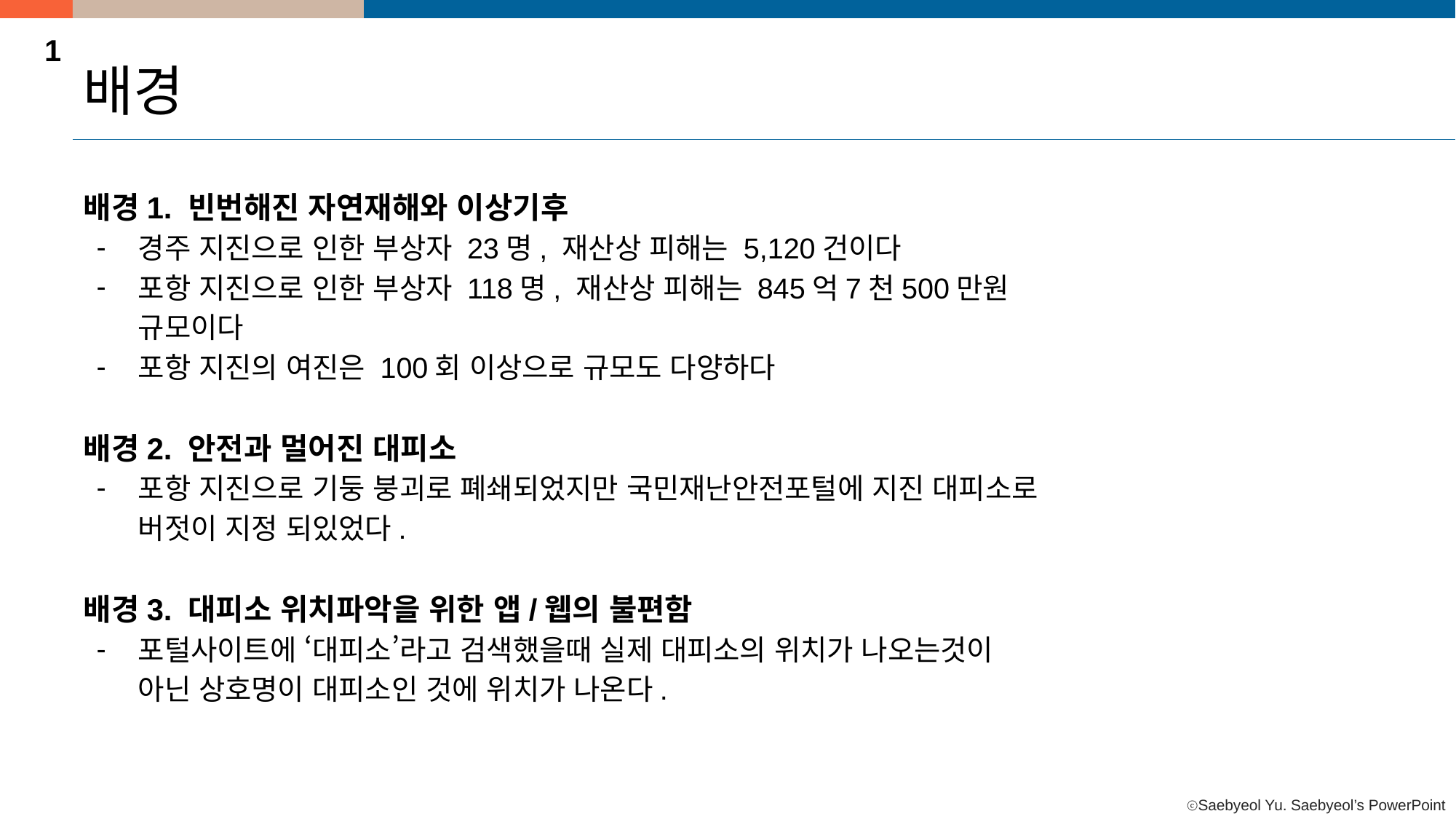

1
배경
배경1. 빈번해진 자연재해와 이상기후
경주 지진으로 인한 부상자 23명, 재산상 피해는 5,120건이다
포항 지진으로 인한 부상자 118명, 재산상 피해는 845억7천500만원 규모이다
포항 지진의 여진은 100회 이상으로 규모도 다양하다

배경2. 안전과 멀어진 대피소
포항 지진으로 기둥 붕괴로 폐쇄되었지만 국민재난안전포털에 지진 대피소로 버젓이 지정 되있었다.

배경3. 대피소 위치파악을 위한 앱/웹의 불편함
포털사이트에 ‘대피소’라고 검색했을때 실제 대피소의 위치가 나오는것이 아닌 상호명이 대피소인 것에 위치가 나온다.